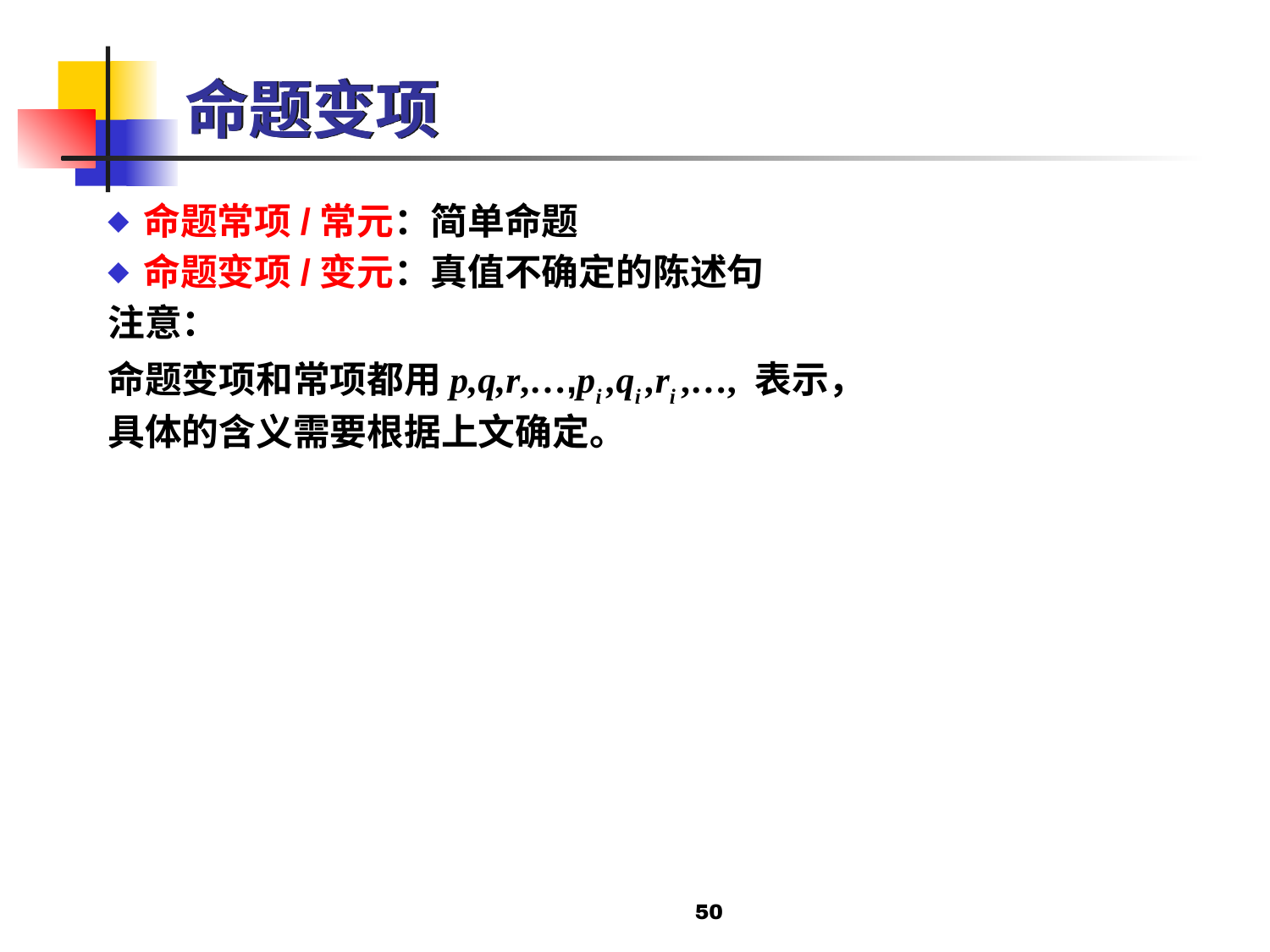

# 命题变项
命题常项/常元：简单命题
命题变项/变元：真值不确定的陈述句
注意：
命题变项和常项都用p,q,r,…,pi ,qi ,ri ,…, 表示，
具体的含义需要根据上文确定。

50